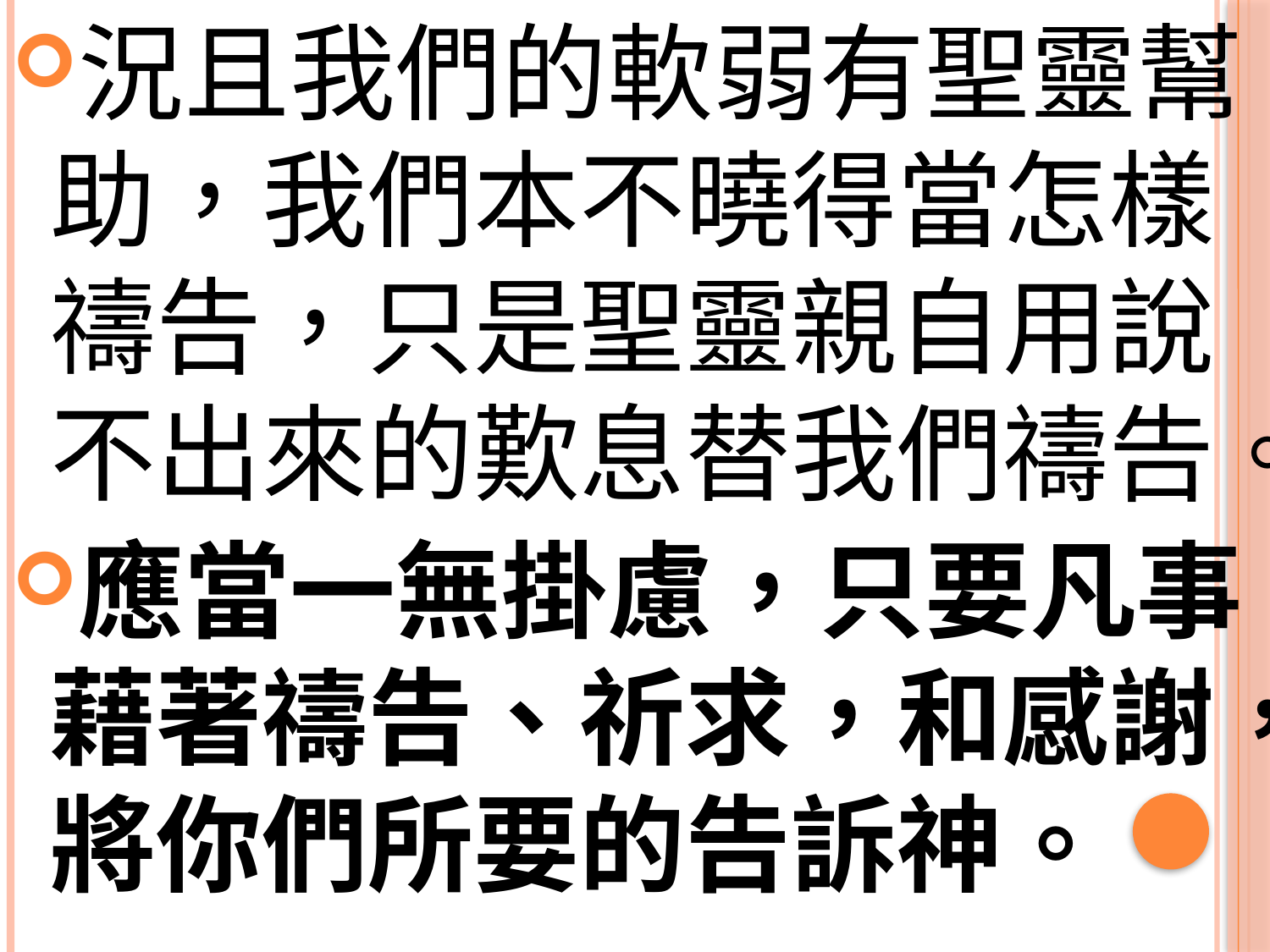

況且我們的軟弱有聖靈幫助，我們本不曉得當怎樣禱告，只是聖靈親自用說不出來的歎息替我們禱告。
應當一無掛慮，只要凡事藉著禱告、祈求，和感謝，將你們所要的告訴神。